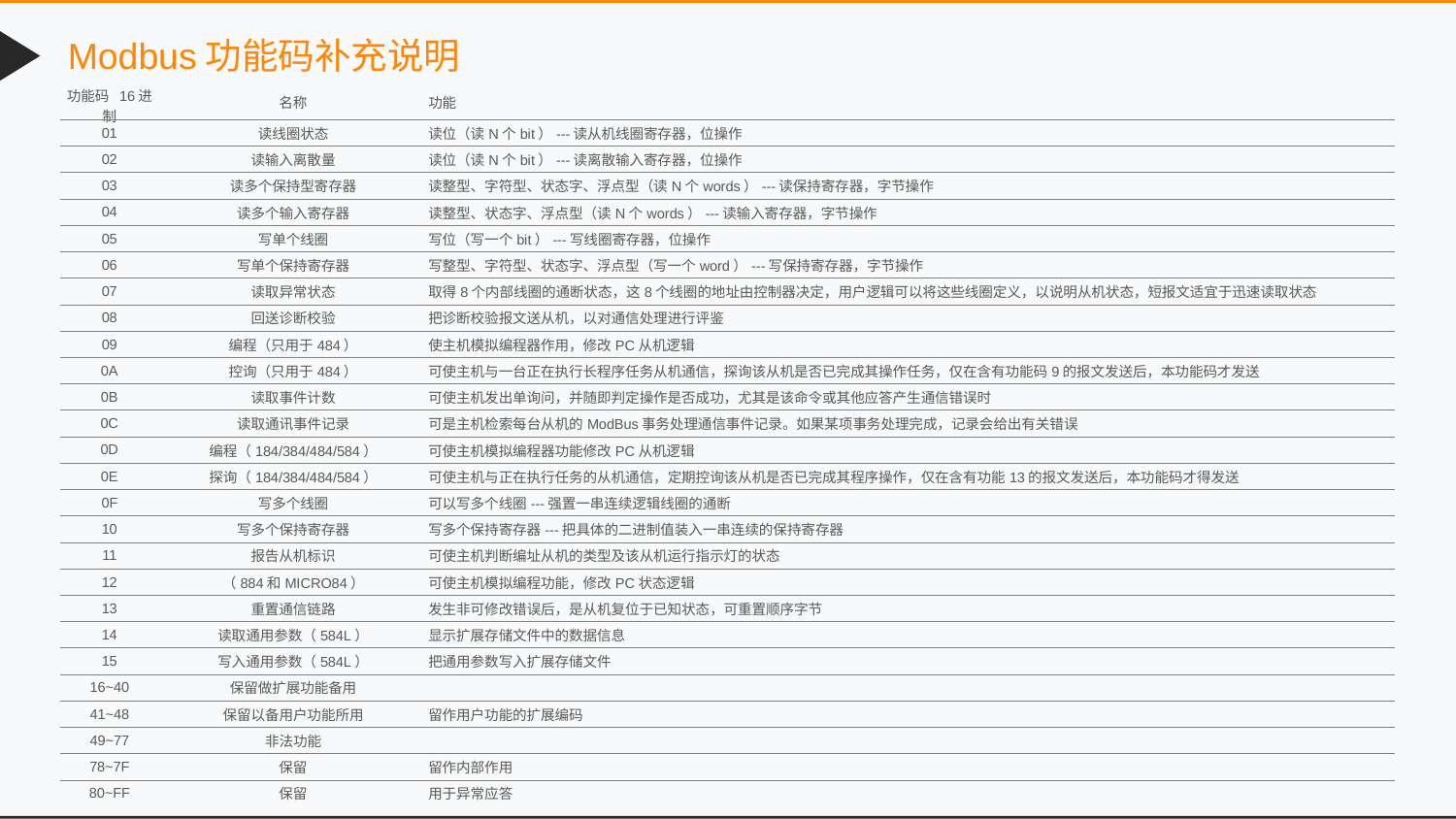

Modbus功能码补充说明
| 功能码 16进制 | 名称 | 功能 |
| --- | --- | --- |
| 01 | 读线圈状态 | 读位（读N个bit）---读从机线圈寄存器，位操作 |
| 02 | 读输入离散量 | 读位（读N个bit）---读离散输入寄存器，位操作 |
| 03 | 读多个保持型寄存器 | 读整型、字符型、状态字、浮点型（读N个words）---读保持寄存器，字节操作 |
| 04 | 读多个输入寄存器 | 读整型、状态字、浮点型（读N个words）---读输入寄存器，字节操作 |
| 05 | 写单个线圈 | 写位（写一个bit）---写线圈寄存器，位操作 |
| 06 | 写单个保持寄存器 | 写整型、字符型、状态字、浮点型（写一个word）---写保持寄存器，字节操作 |
| 07 | 读取异常状态 | 取得8个内部线圈的通断状态，这8个线圈的地址由控制器决定，用户逻辑可以将这些线圈定义，以说明从机状态，短报文适宜于迅速读取状态 |
| 08 | 回送诊断校验 | 把诊断校验报文送从机，以对通信处理进行评鉴 |
| 09 | 编程（只用于484） | 使主机模拟编程器作用，修改PC从机逻辑 |
| 0A | 控询（只用于484） | 可使主机与一台正在执行长程序任务从机通信，探询该从机是否已完成其操作任务，仅在含有功能码9的报文发送后，本功能码才发送 |
| 0B | 读取事件计数 | 可使主机发出单询问，并随即判定操作是否成功，尤其是该命令或其他应答产生通信错误时 |
| 0C | 读取通讯事件记录 | 可是主机检索每台从机的ModBus事务处理通信事件记录。如果某项事务处理完成，记录会给出有关错误 |
| 0D | 编程（184/384/484/584） | 可使主机模拟编程器功能修改PC从机逻辑 |
| 0E | 探询（184/384/484/584） | 可使主机与正在执行任务的从机通信，定期控询该从机是否已完成其程序操作，仅在含有功能13的报文发送后，本功能码才得发送 |
| 0F | 写多个线圈 | 可以写多个线圈---强置一串连续逻辑线圈的通断 |
| 10 | 写多个保持寄存器 | 写多个保持寄存器---把具体的二进制值装入一串连续的保持寄存器 |
| 11 | 报告从机标识 | 可使主机判断编址从机的类型及该从机运行指示灯的状态 |
| 12 | （884和MICRO84） | 可使主机模拟编程功能，修改PC状态逻辑 |
| 13 | 重置通信链路 | 发生非可修改错误后，是从机复位于已知状态，可重置顺序字节 |
| 14 | 读取通用参数（584L） | 显示扩展存储文件中的数据信息 |
| 15 | 写入通用参数（584L） | 把通用参数写入扩展存储文件 |
| 16~40 | 保留做扩展功能备用 |  |
| 41~48 | 保留以备用户功能所用 | 留作用户功能的扩展编码 |
| 49~77 | 非法功能 |  |
| 78~7F | 保留 | 留作内部作用 |
| 80~FF | 保留 | 用于异常应答 |